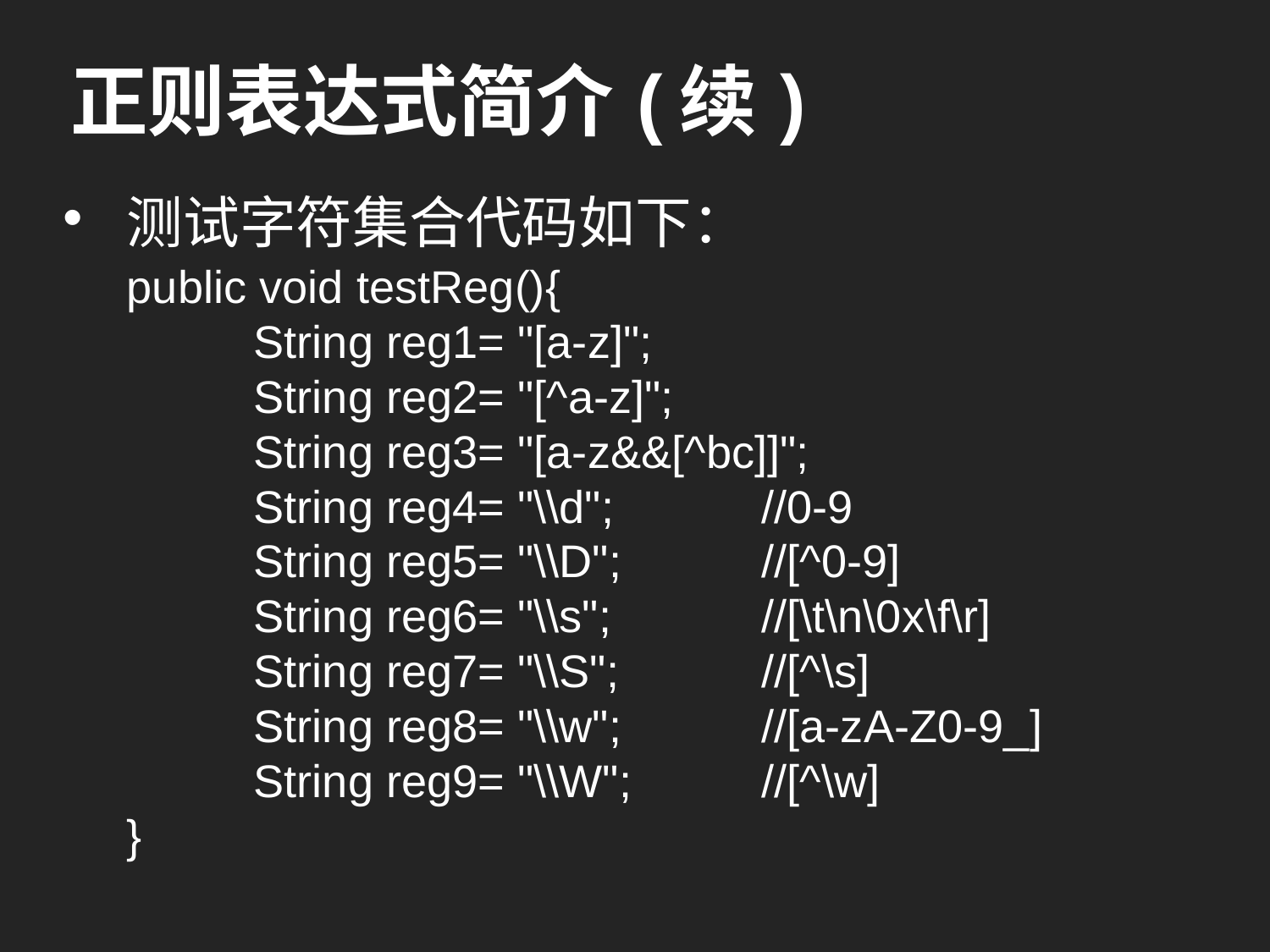

# 正则表达式简介(续)
测试字符集合代码如下：
public void testReg(){
	String reg1= "[a-z]";
	String reg2= "[^a-z]";
	String reg3= "[a-z&&[^bc]]";
	String reg4= "\\d";		//0-9
	String reg5= "\\D";		//[^0-9]
	String reg6= "\\s";		//[\t\n\0x\f\r]
	String reg7= "\\S";		//[^\s]
	String reg8= "\\w";		//[a-zA-Z0-9_]
	String reg9= "\\W";		//[^\w]
}